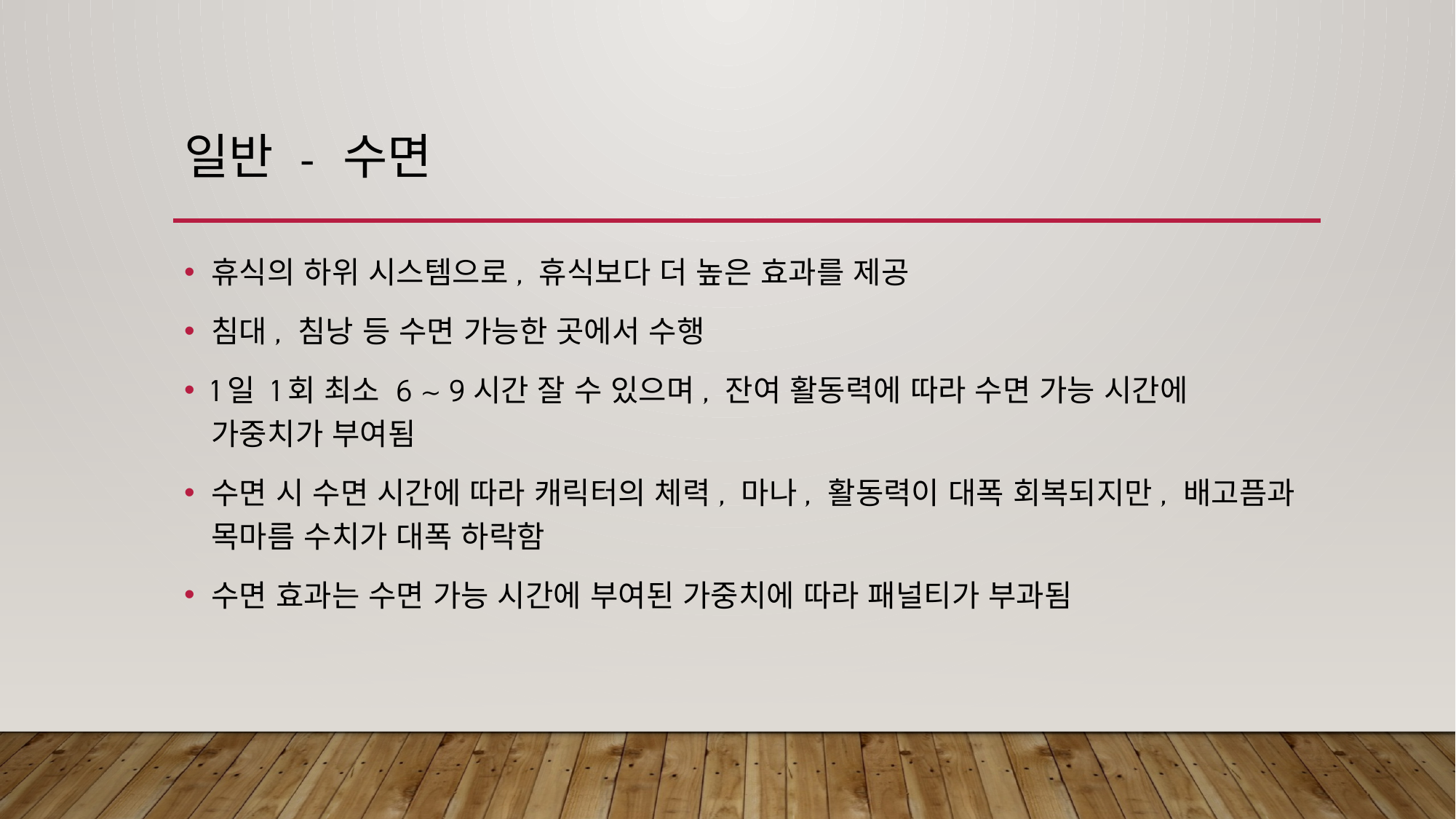

# 일반 - 수면
휴식의 하위 시스템으로, 휴식보다 더 높은 효과를 제공
침대, 침낭 등 수면 가능한 곳에서 수행
1일 1회 최소 6 ~ 9시간 잘 수 있으며, 잔여 활동력에 따라 수면 가능 시간에 가중치가 부여됨
수면 시 수면 시간에 따라 캐릭터의 체력, 마나, 활동력이 대폭 회복되지만, 배고픔과 목마름 수치가 대폭 하락함
수면 효과는 수면 가능 시간에 부여된 가중치에 따라 패널티가 부과됨